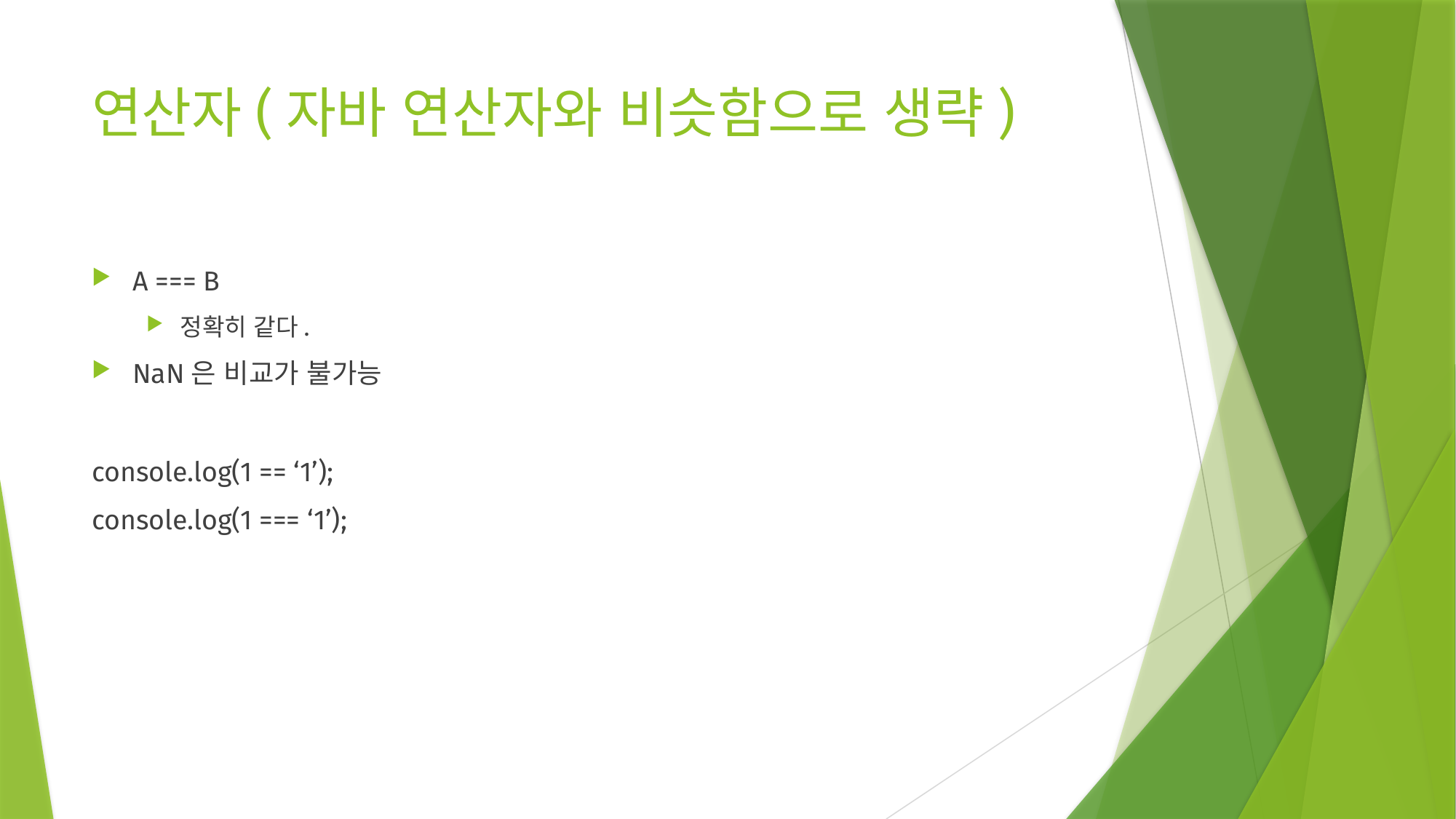

# 연산자(자바 연산자와 비슷함으로 생략)
A === B
정확히 같다.
NaN은 비교가 불가능

console.log(1 == ‘1’);
console.log(1 === ‘1’);